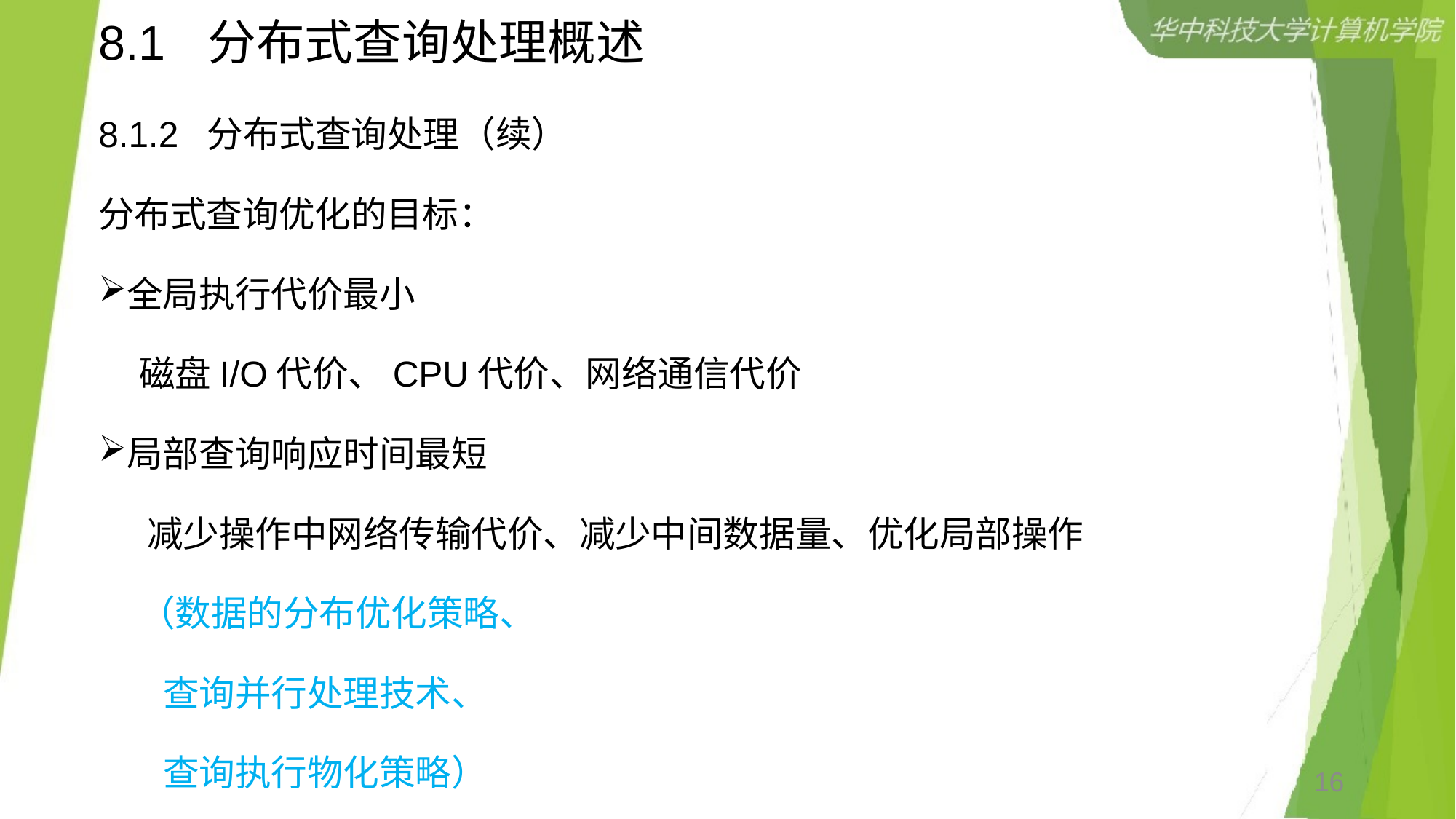

# 8.1	分布式查询处理概述
8.1.2  分布式查询处理（续）
分布式查询优化的目标：
全局执行代价最小
    磁盘I/O代价、CPU代价、网络通信代价
局部查询响应时间最短
     减少操作中网络传输代价、减少中间数据量、优化局部操作
    （数据的分布优化策略、
       查询并行处理技术、
       查询执行物化策略）
16